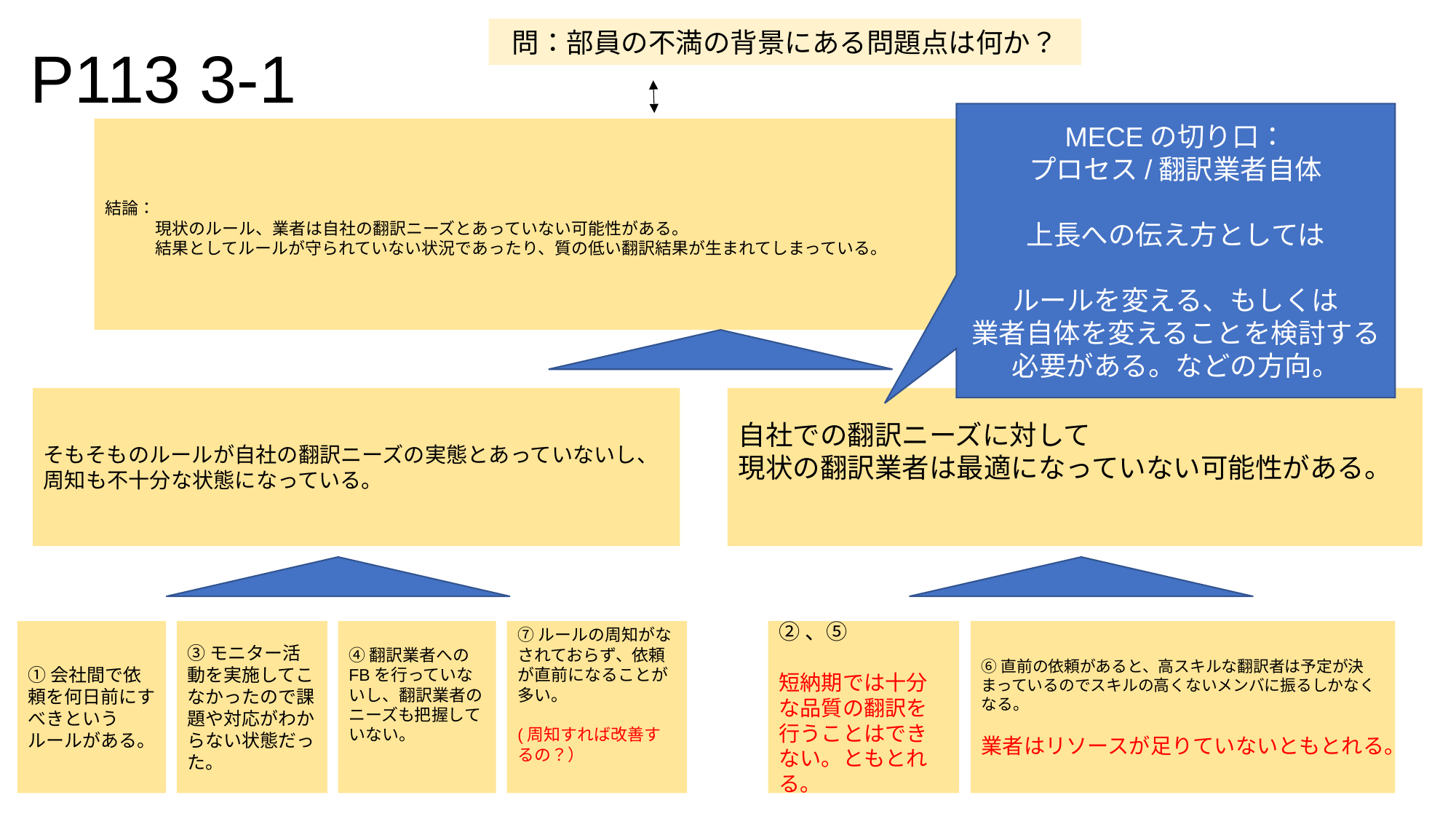

# P113 3-1
問：部員の不満の背景にある問題点は何か？
MECEの切り口：
プロセス/翻訳業者自体

上長への伝え方としては

ルールを変える、もしくは
業者自体を変えることを検討する必要がある。などの方向。

結論：
　　　現状のルール、業者は自社の翻訳ニーズとあっていない可能性がある。
　　　結果としてルールが守られていない状況であったり、質の低い翻訳結果が生まれてしまっている。

そもそものルールが自社の翻訳ニーズの実態とあっていないし、
周知も不十分な状態になっている。
自社での翻訳ニーズに対して
現状の翻訳業者は最適になっていない可能性がある。

④翻訳業者へのFBを行っていないし、翻訳業者のニーズも把握していない。

②、⑤

短納期では十分な品質の翻訳を行うことはできない。ともとれる。
⑥直前の依頼があると、高スキルな翻訳者は予定が決まっているのでスキルの高くないメンバに振るしかなくなる。

業者はリソースが足りていないともとれる。
①会社間で依頼を何日前にすべきというルールがある。
③モニター活動を実施してこなかったので課題や対応がわからない状態だった。
⑦ルールの周知がなされておらず、依頼が直前になることが多い。

(周知すれば改善するの？）